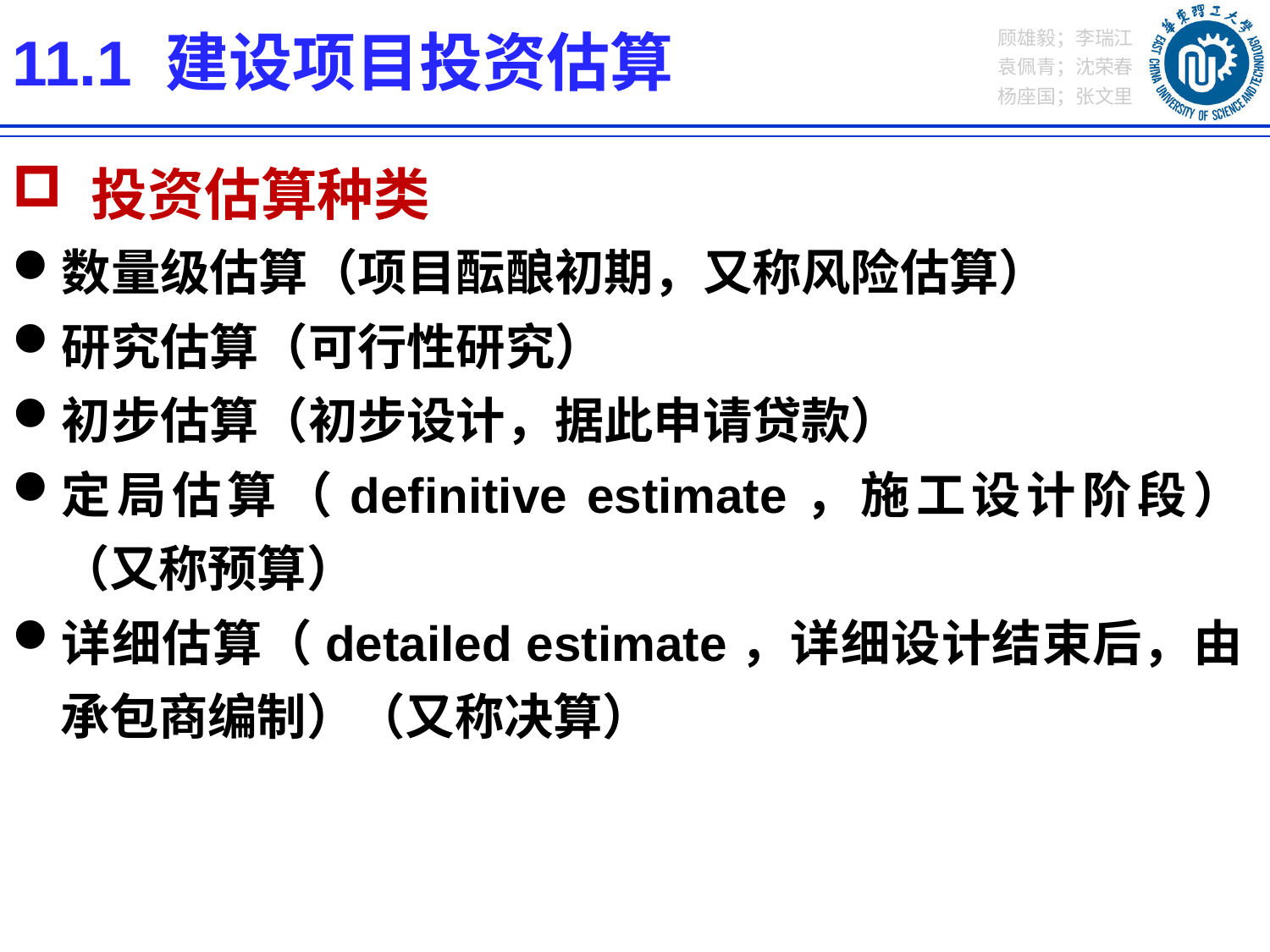

11.1 建设项目投资估算
 投资估算种类
数量级估算（项目酝酿初期，又称风险估算）
研究估算（可行性研究）
初步估算（初步设计，据此申请贷款）
定局估算（definitive estimate，施工设计阶段）（又称预算）
详细估算（detailed estimate，详细设计结束后，由承包商编制）（又称决算）